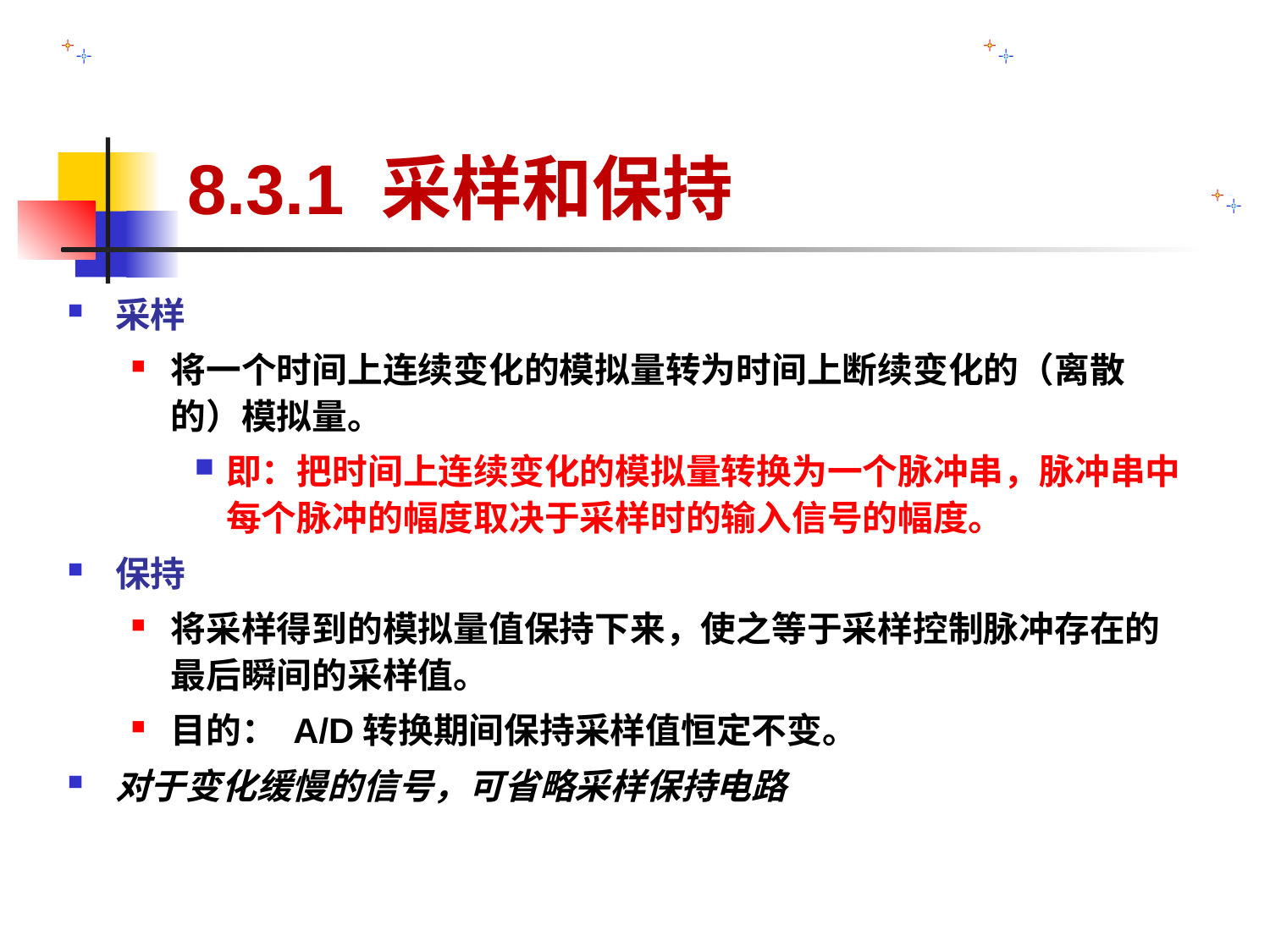

# 8.3.1 采样和保持
采样
将一个时间上连续变化的模拟量转为时间上断续变化的（离散的）模拟量。
即：把时间上连续变化的模拟量转换为一个脉冲串，脉冲串中每个脉冲的幅度取决于采样时的输入信号的幅度。
保持
将采样得到的模拟量值保持下来，使之等于采样控制脉冲存在的最后瞬间的采样值。
目的： A/D转换期间保持采样值恒定不变。
对于变化缓慢的信号，可省略采样保持电路